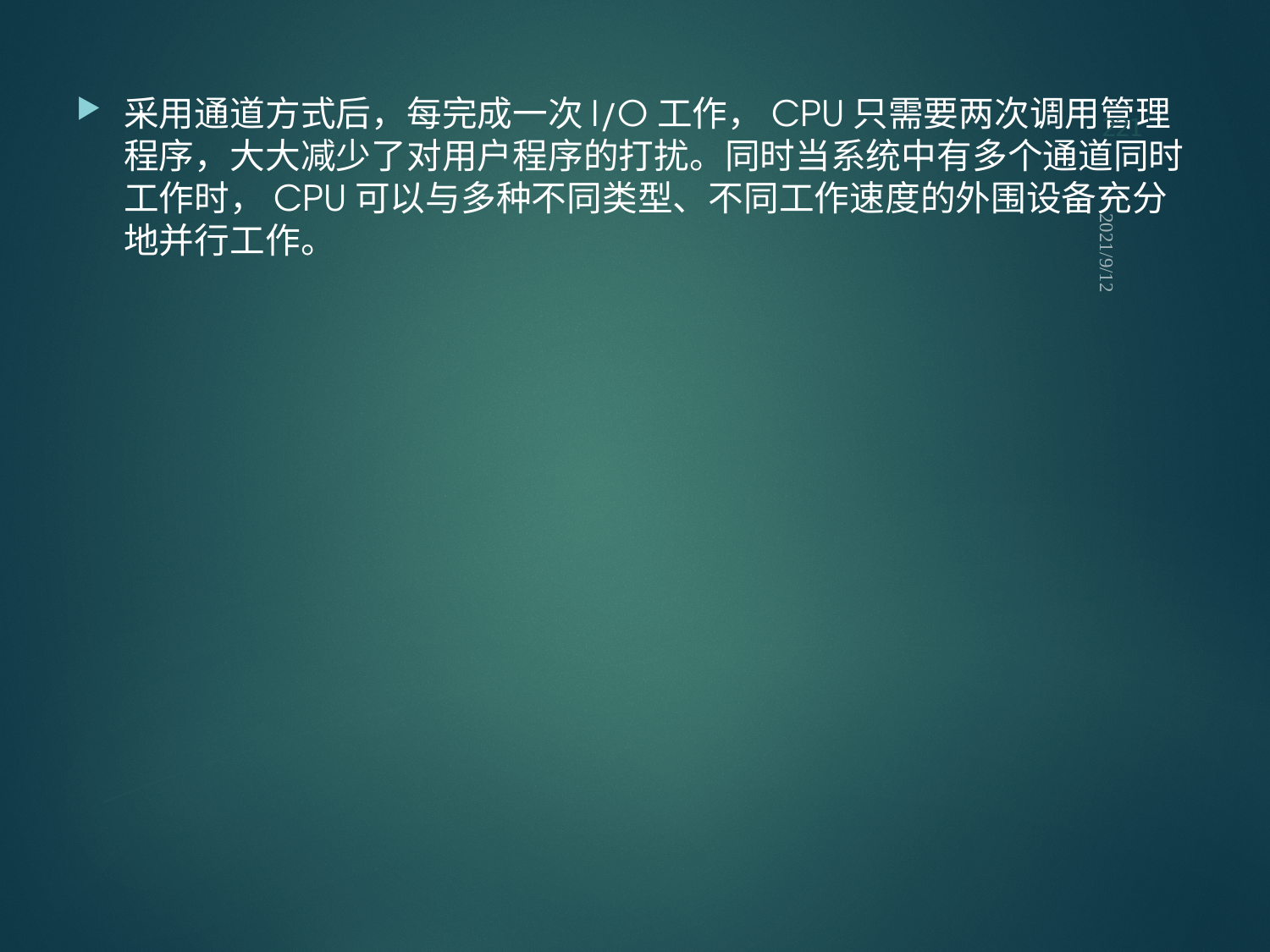

221
采用通道方式后，每完成一次I/O工作，CPU只需要两次调用管理程序，大大减少了对用户程序的打扰。同时当系统中有多个通道同时工作时，CPU可以与多种不同类型、不同工作速度的外围设备充分地并行工作。
2021/9/12